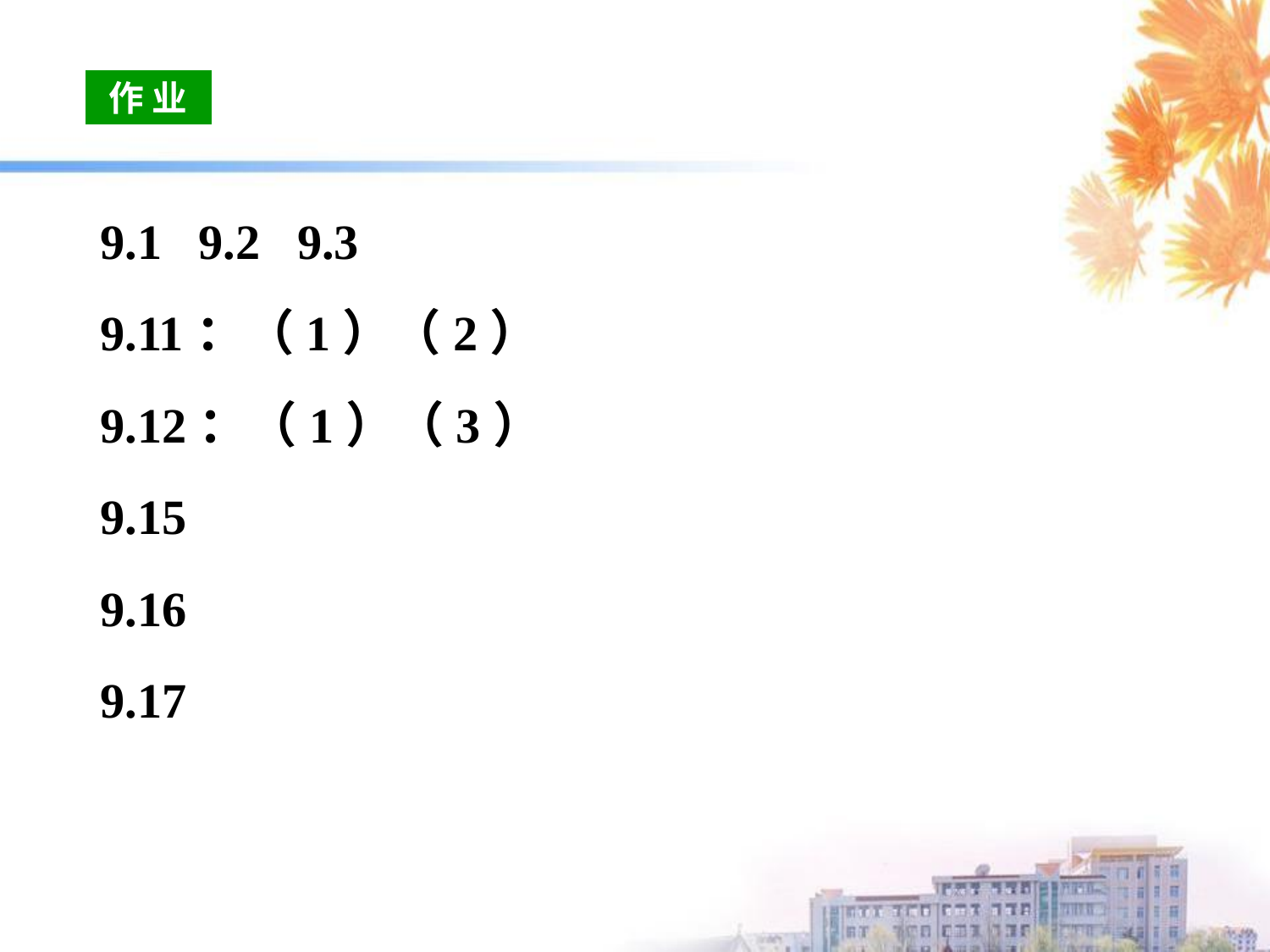

作 业
9.1   9.2   9.3
9.11：（1）（2）
9.12：（1）（3）
9.15
9.16
9.17